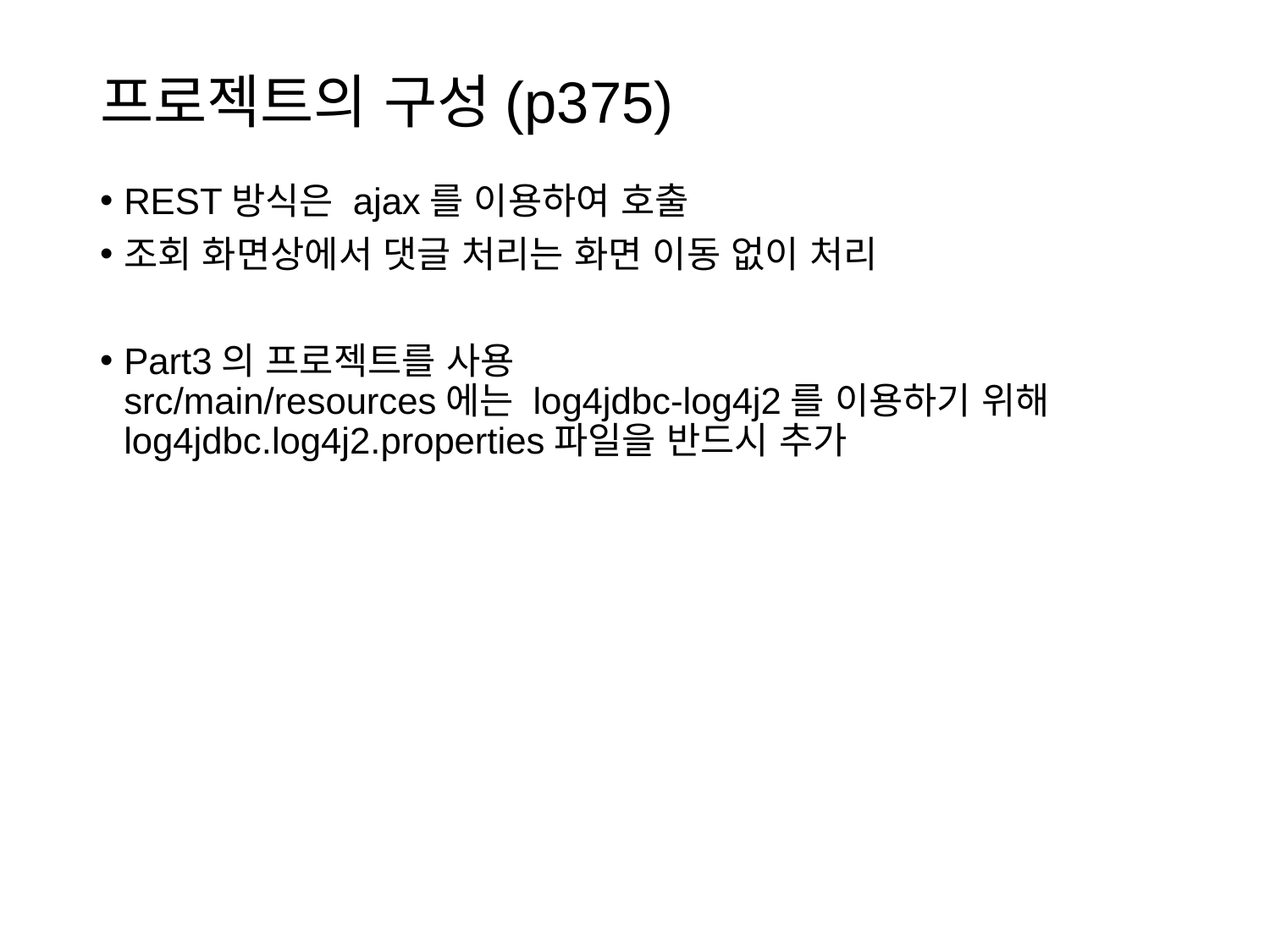

# 프로젝트의 구성(p375)
REST방식은 ajax를 이용하여 호출
조회 화면상에서 댓글 처리는 화면 이동 없이 처리

Part3의 프로젝트를 사용
src/main/resources에는 log4jdbc-log4j2를 이용하기 위해
log4jdbc.log4j2.properties파일을 반드시 추가